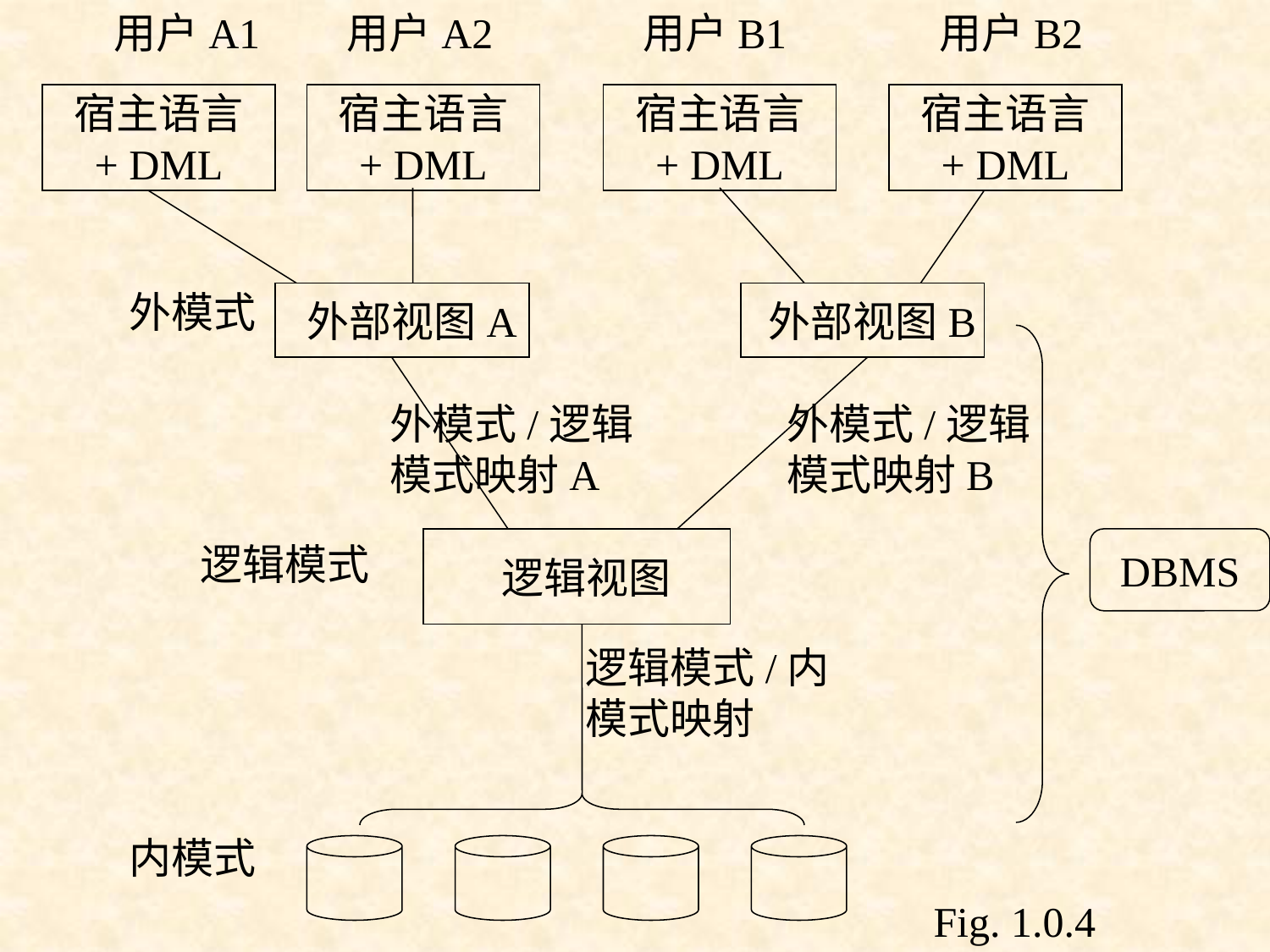

用户A1
用户A2
用户B1
用户B2
宿主语言
+ DML
宿主语言
+ DML
宿主语言
+ DML
宿主语言
+ DML

外模式
 外部视图A
 外部视图B

外模式/逻辑
模式映射A
外模式/逻辑
模式映射B
 逻辑视图
DBMS
逻辑模式

逻辑模式/内
模式映射
内模式

52
Fig. 1.0.4